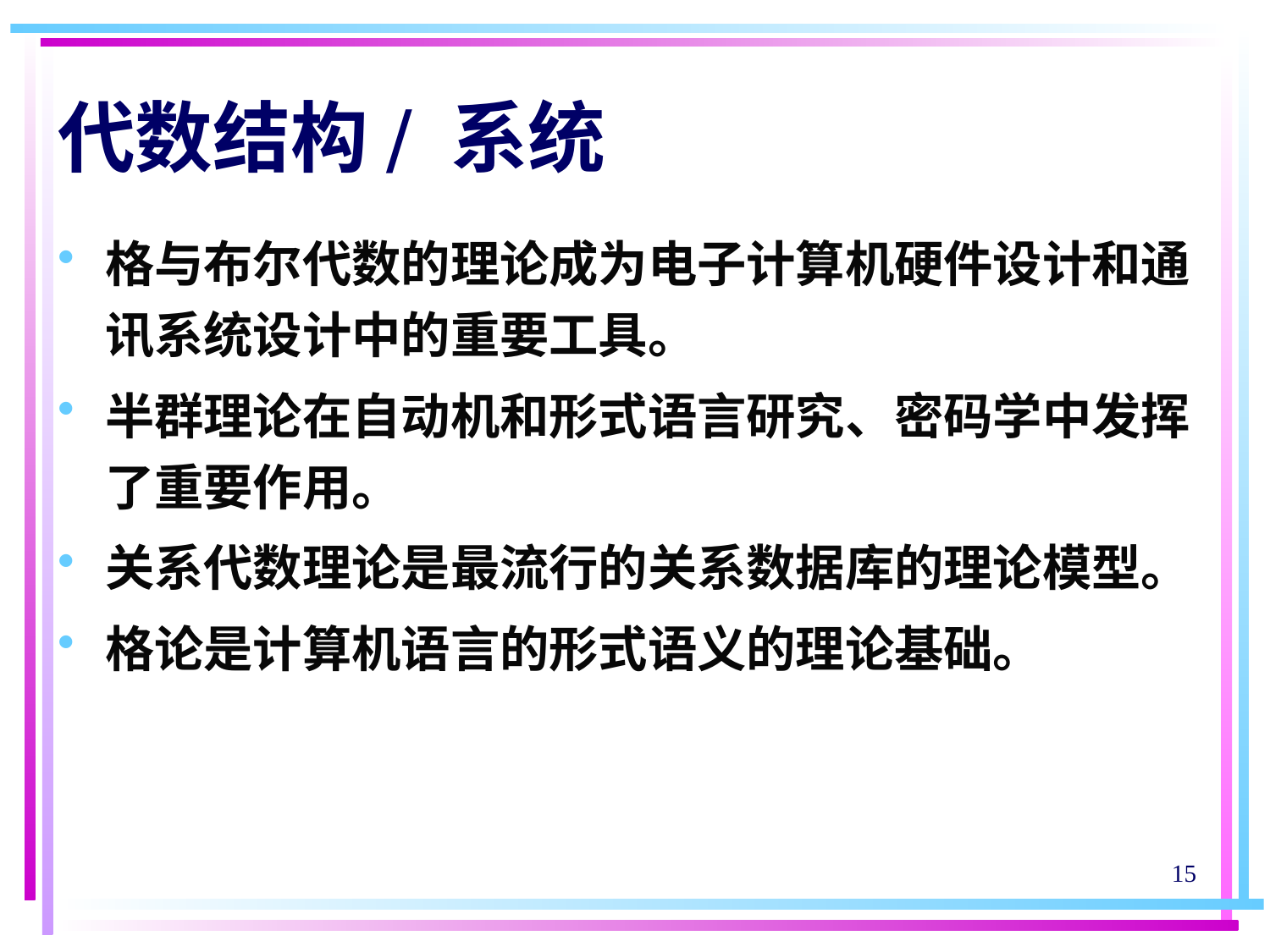

代数结构/系统
格与布尔代数的理论成为电子计算机硬件设计和通讯系统设计中的重要工具。
半群理论在自动机和形式语言研究、密码学中发挥了重要作用。
关系代数理论是最流行的关系数据库的理论模型。
格论是计算机语言的形式语义的理论基础。

15